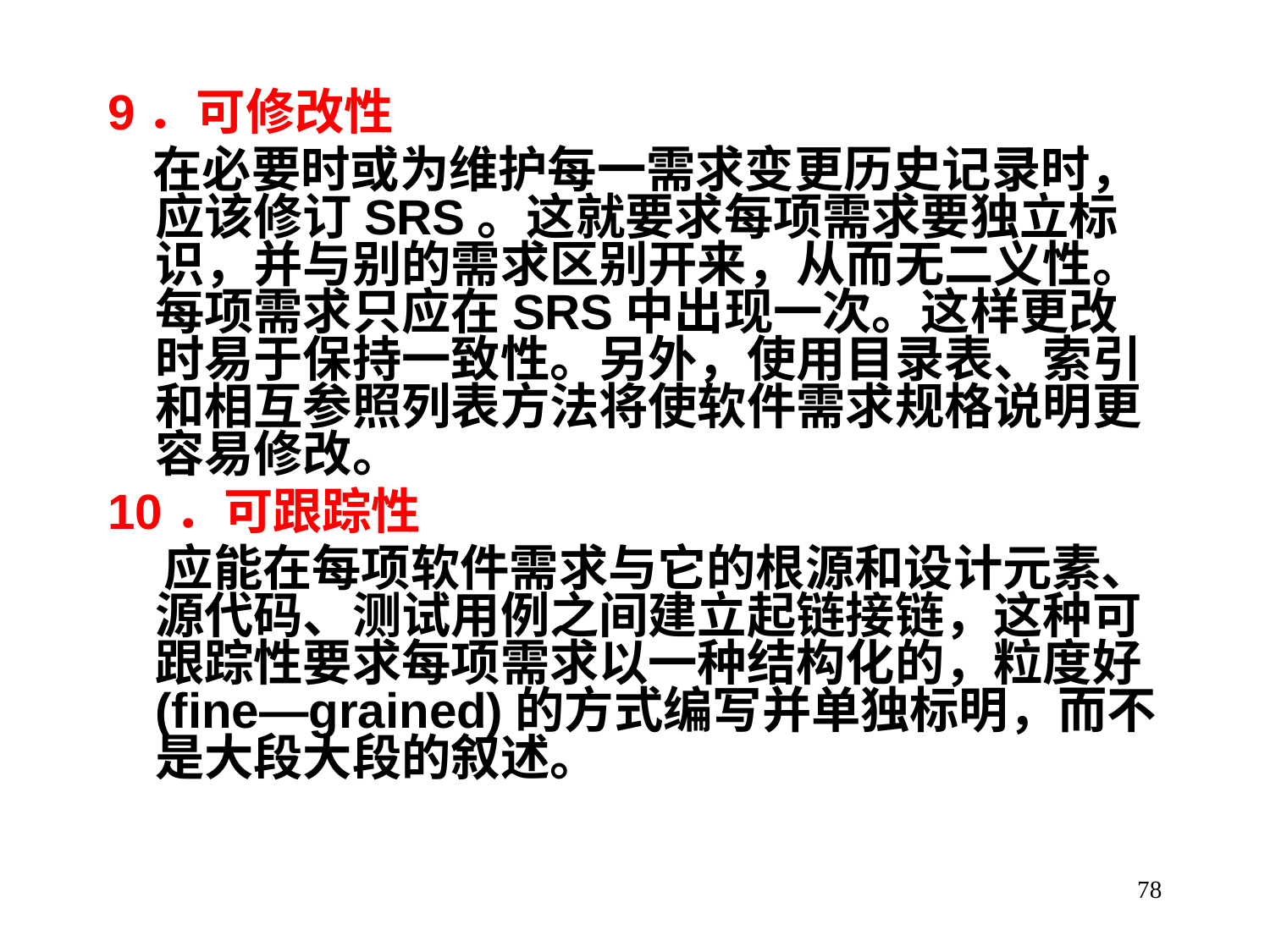

# 9．可修改性
   在必要时或为维护每一需求变更历史记录时，应该修订SRS。这就要求每项需求要独立标识，并与别的需求区别开来，从而无二义性。每项需求只应在SRS中出现一次。这样更改时易于保持一致性。另外，使用目录表、索引和相互参照列表方法将使软件需求规格说明更容易修改。
10．可跟踪性
    应能在每项软件需求与它的根源和设计元素、源代码、测试用例之间建立起链接链，这种可跟踪性要求每项需求以一种结构化的，粒度好(fine—grained)的方式编写并单独标明，而不是大段大段的叙述。

78